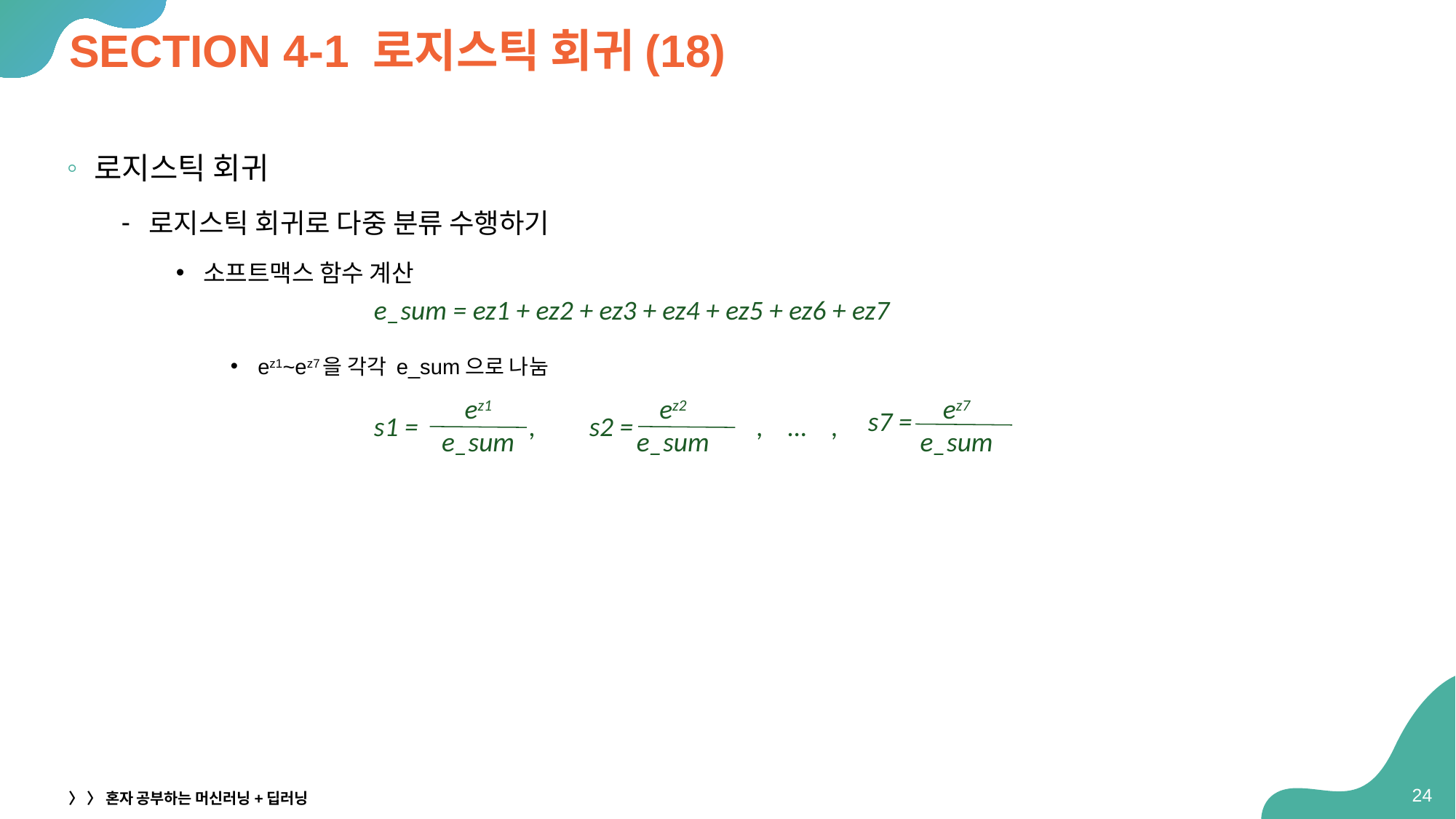

# SECTION 4-1 로지스틱 회귀(18)
로지스틱 회귀
로지스틱 회귀로 다중 분류 수행하기
소프트맥스 함수 계산

ez1~ez7을 각각 e_sum으로 나눔
e_sum = ez1 + ez2 + ez3 + ez4 + ez5 + ez6 + ez7
ez1
e_sum
ez2
e_sum
ez7
e_sum
s7 =
s1 =                  ,
s2 =                    ,    …    ,
24
〉 〉 혼자 공부하는 머신러닝+딥러닝